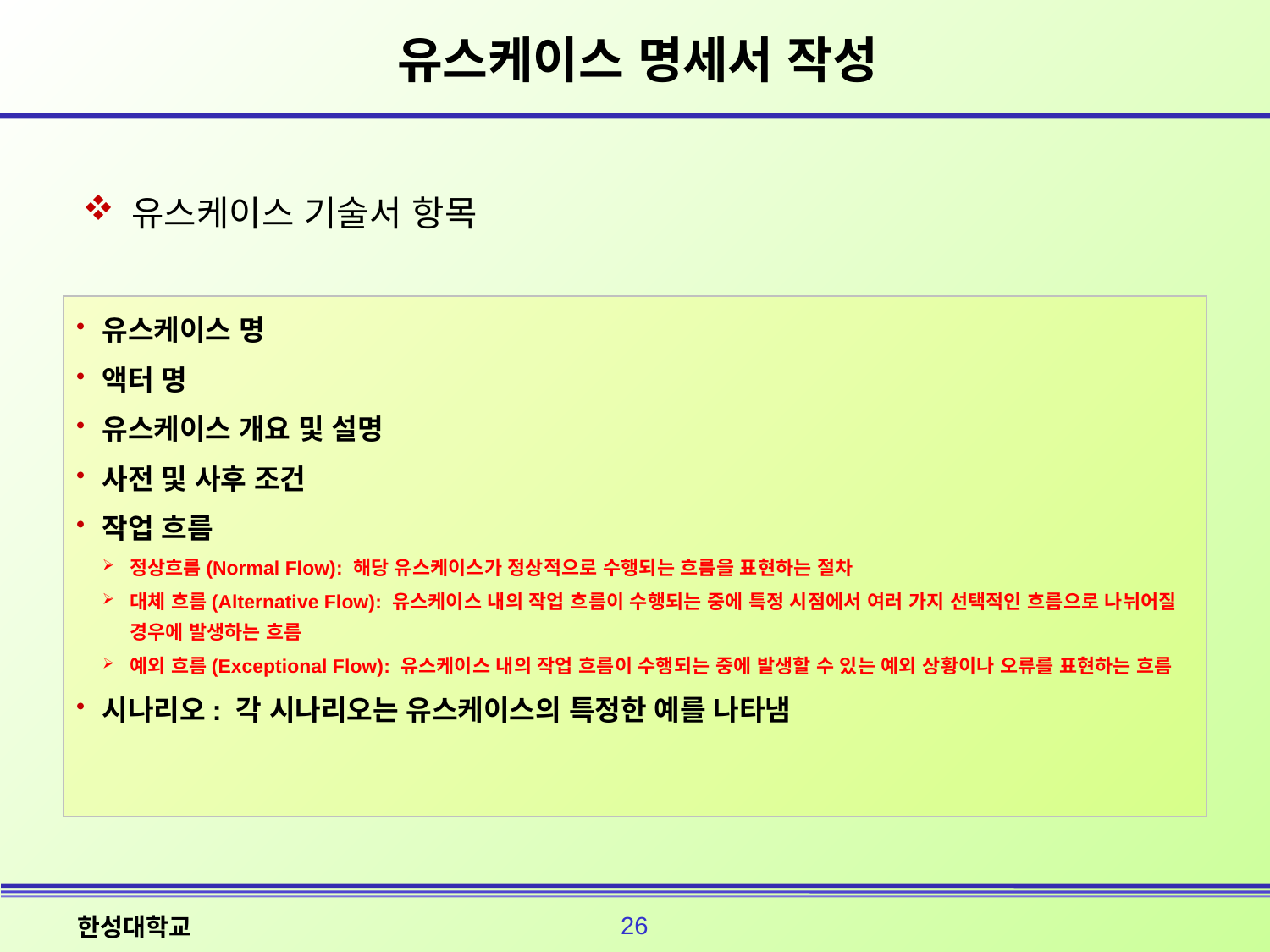

# 유스케이스 명세서 작성
 유스케이스 기술서 항목

유스케이스 명
액터 명
유스케이스 개요 및 설명
사전 및 사후 조건
작업 흐름
정상흐름(Normal Flow): 해당 유스케이스가 정상적으로 수행되는 흐름을 표현하는 절차
대체 흐름(Alternative Flow): 유스케이스 내의 작업 흐름이 수행되는 중에 특정 시점에서 여러 가지 선택적인 흐름으로 나뉘어질 경우에 발생하는 흐름
예외 흐름(Exceptional Flow): 유스케이스 내의 작업 흐름이 수행되는 중에 발생할 수 있는 예외 상황이나 오류를 표현하는 흐름
시나리오: 각 시나리오는 유스케이스의 특정한 예를 나타냄